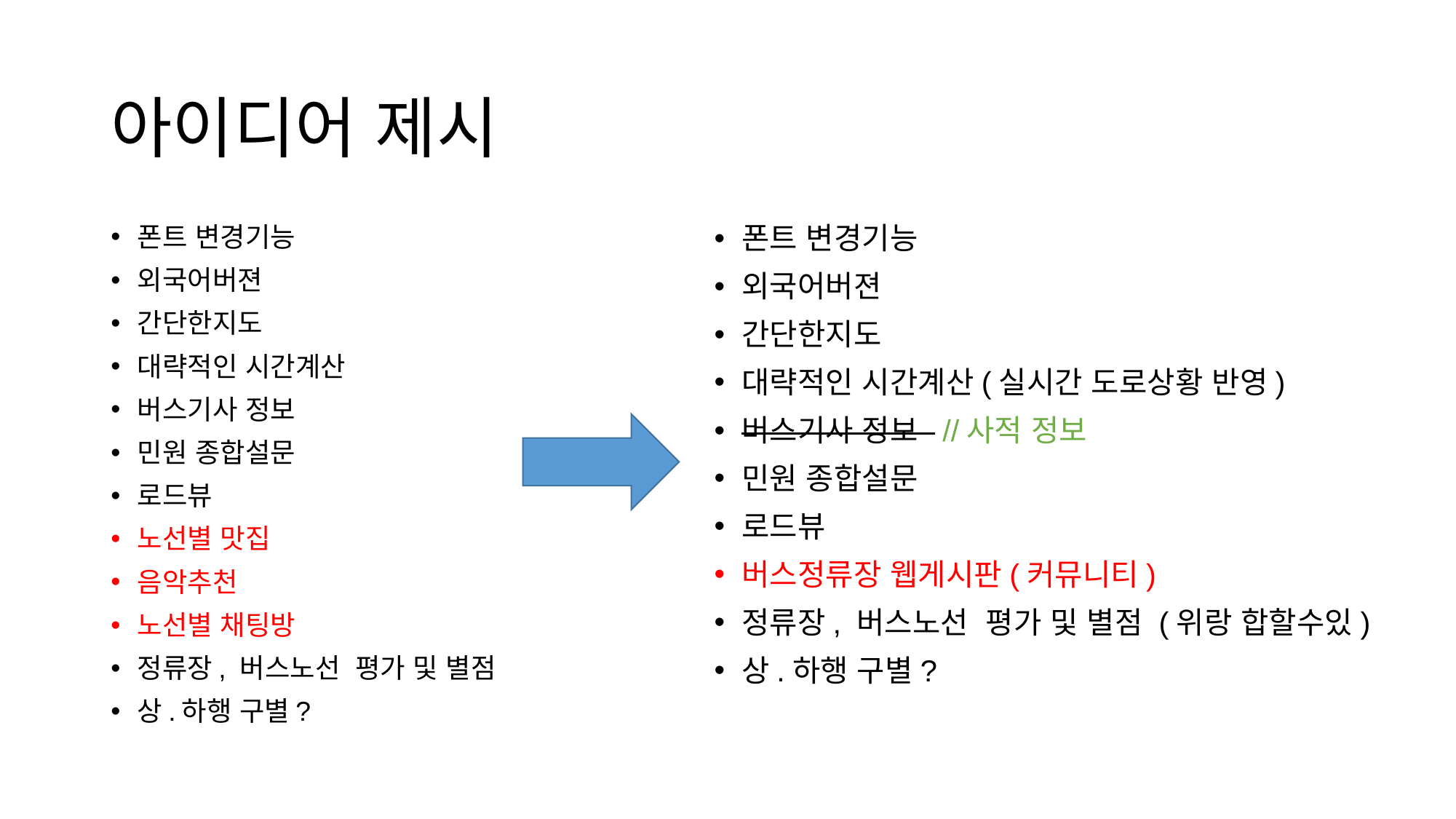

# 아이디어 제시
폰트 변경기능
외국어버젼
간단한지도
대략적인 시간계산
버스기사 정보
민원 종합설문
로드뷰
노선별 맛집
음악추천
노선별 채팅방
정류장, 버스노선  평가 및 별점
상.하행 구별?
폰트 변경기능
외국어버젼
간단한지도
대략적인 시간계산(실시간 도로상황 반영)
버스기사 정보  //사적 정보
민원 종합설문
로드뷰
버스정류장 웹게시판(커뮤니티)
정류장, 버스노선  평가 및 별점 (위랑 합할수있)
상.하행 구별?